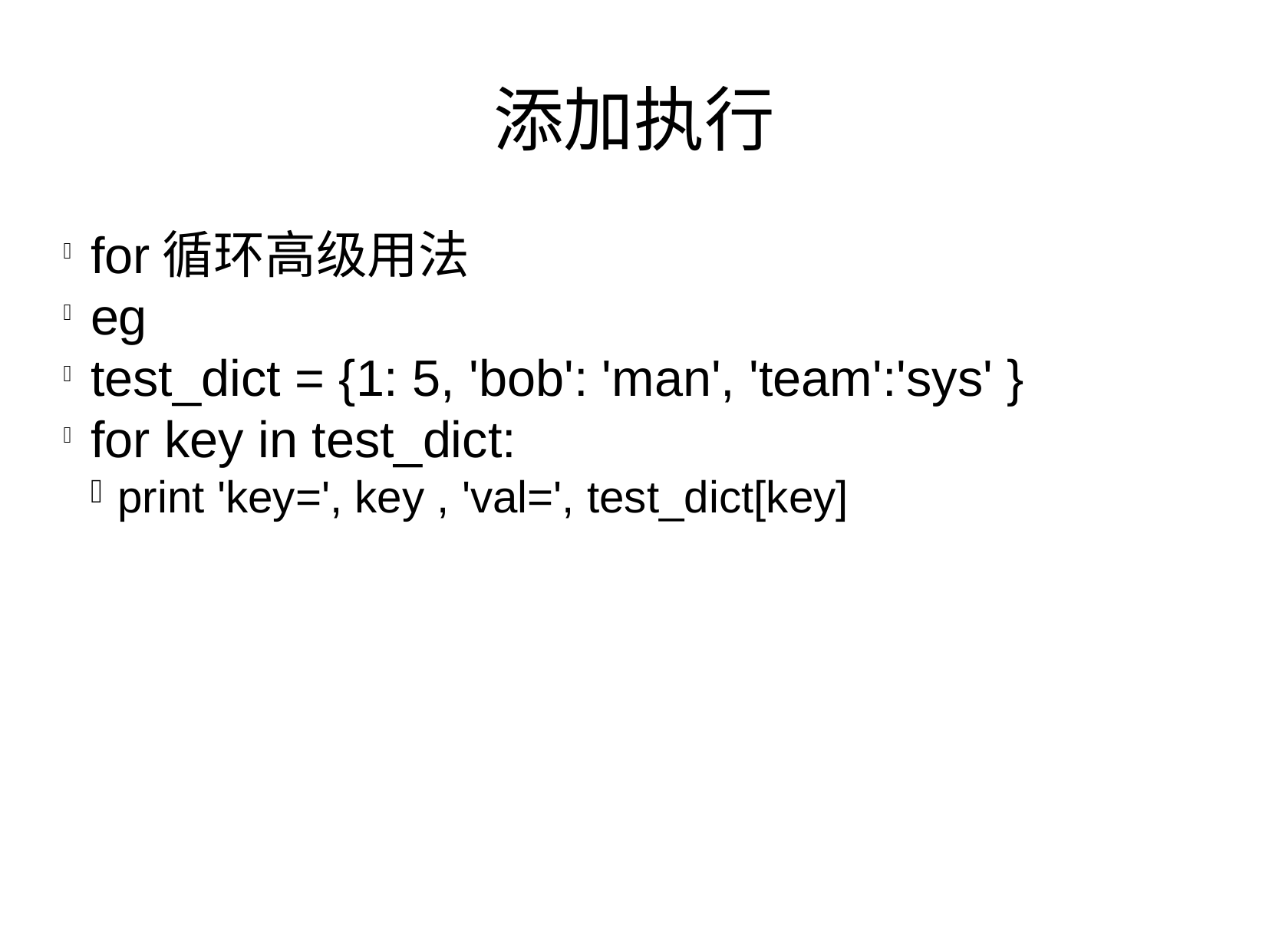

添加执行
for循环高级用法
eg
test_dict = {1: 5, 'bob': 'man', 'team':'sys' }
for key in test_dict:
print 'key=', key , 'val=', test_dict[key]